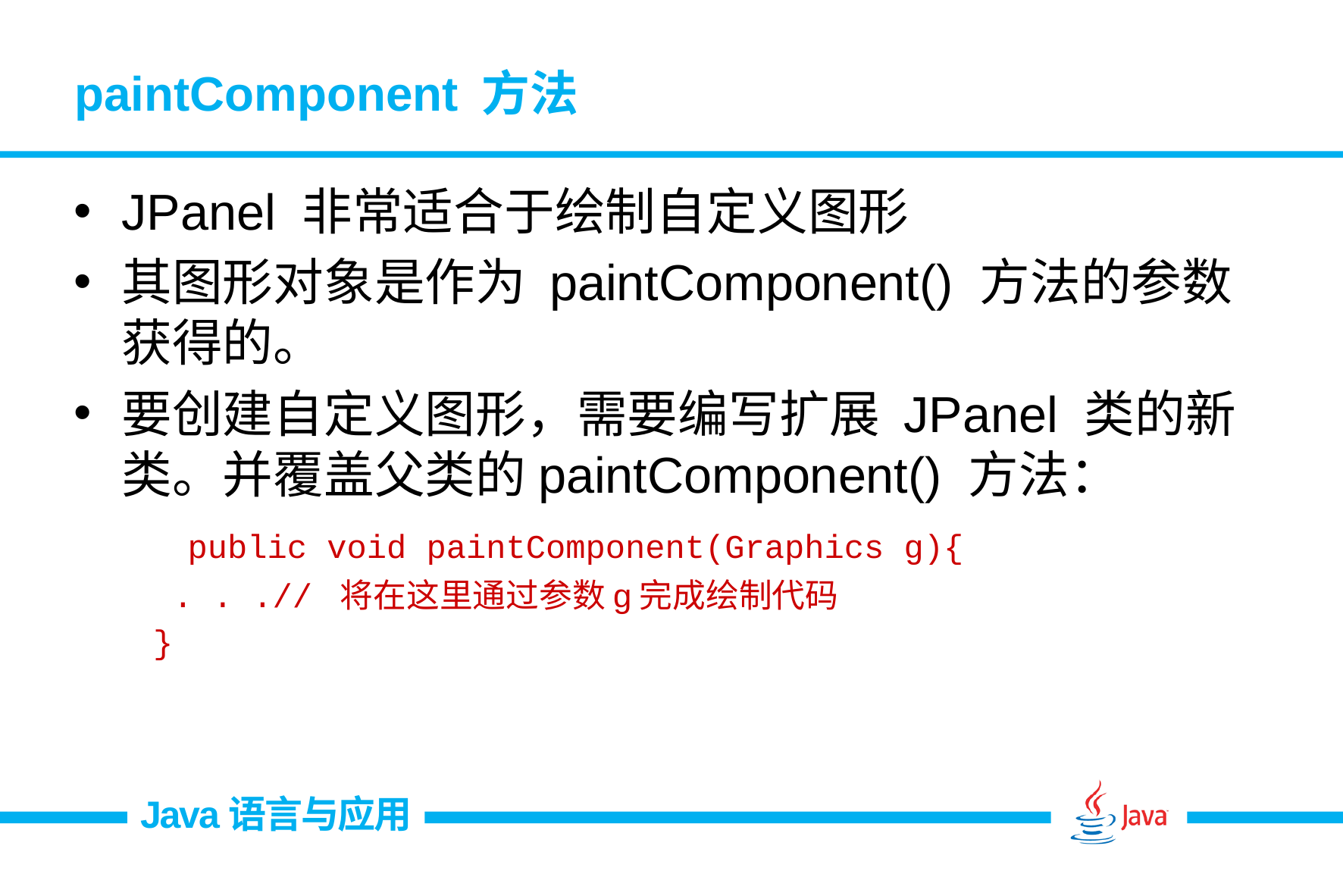

# paintComponent 方法
JPanel 非常适合于绘制自定义图形
其图形对象是作为 paintComponent() 方法的参数获得的。
要创建自定义图形，需要编写扩展 JPanel 类的新类。并覆盖父类的paintComponent() 方法：
         public void paintComponent(Graphics g){
     . . .// 将在这里通过参数g完成绘制代码
    }